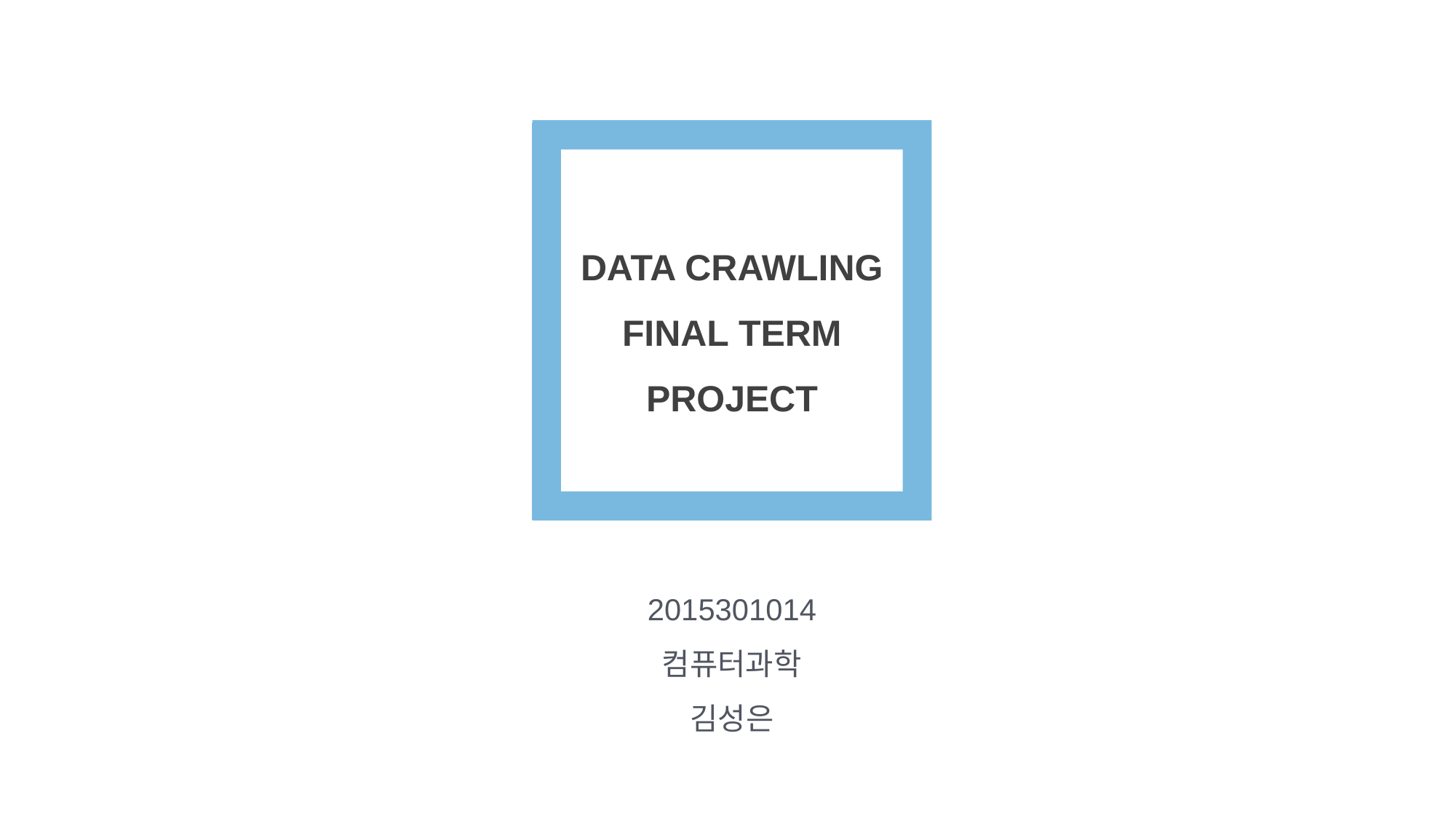

DATA CRAWLING
FINAL TERM
PROJECT
2015301014
컴퓨터과학
김성은